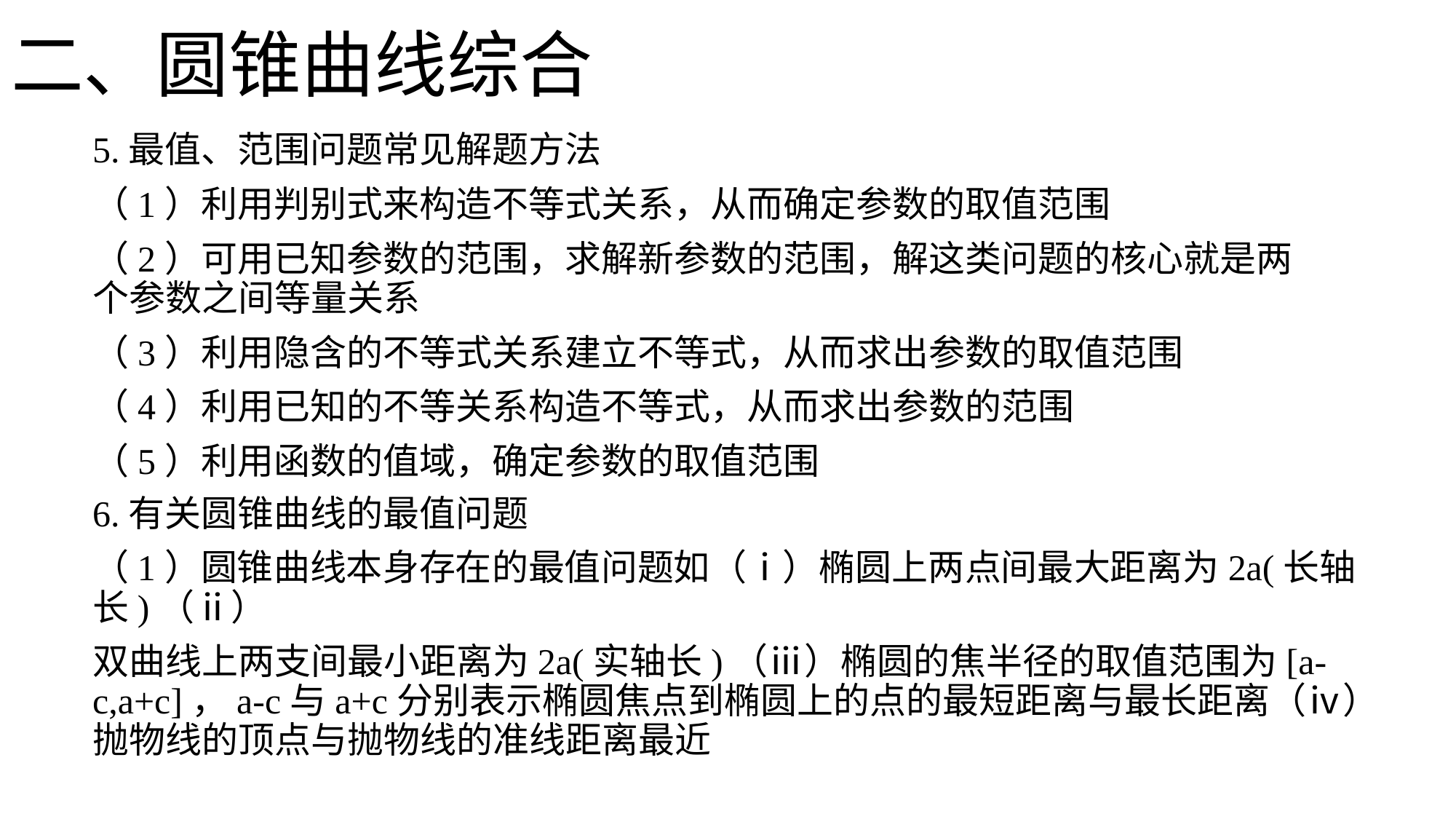

二、圆锥曲线综合
5.最值、范围问题常见解题方法
（1）利用判别式来构造不等式关系，从而确定参数的取值范围
（2）可用已知参数的范围，求解新参数的范围，解这类问题的核心就是两个参数之间等量关系
（3）利用隐含的不等式关系建立不等式，从而求出参数的取值范围
（4）利用已知的不等关系构造不等式，从而求出参数的范围
（5）利用函数的值域，确定参数的取值范围

6.有关圆锥曲线的最值问题
（1）圆锥曲线本身存在的最值问题如（ⅰ）椭圆上两点间最大距离为2a(长轴长)（ⅱ）
双曲线上两支间最小距离为2a(实轴长)（ⅲ）椭圆的焦半径的取值范围为[a-c,a+c]，a-c与a+c分别表示椭圆焦点到椭圆上的点的最短距离与最长距离（ⅳ）抛物线的顶点与抛物线的准线距离最近